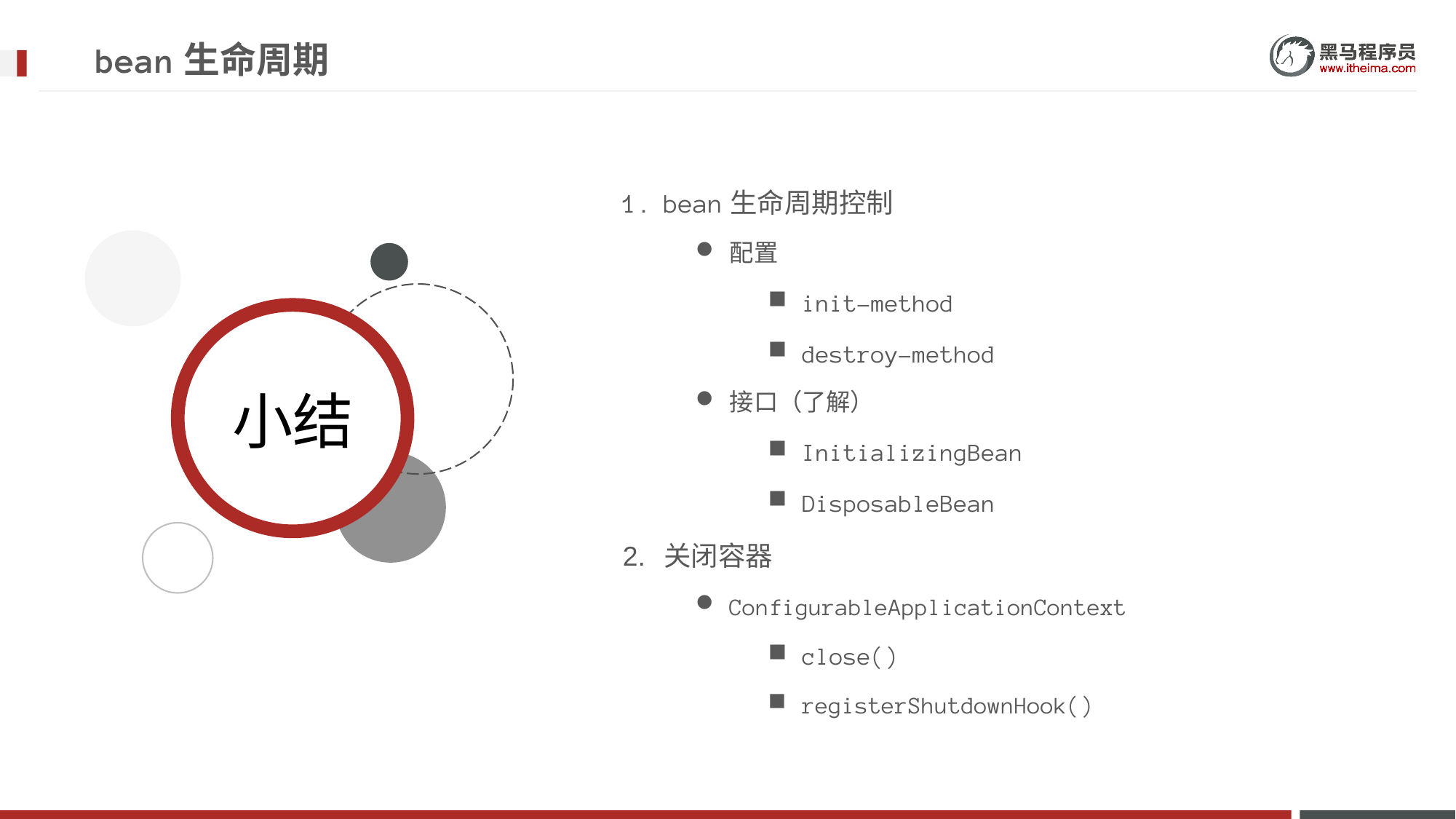

# bean生命周期
bean生命周期控制
配置
init-method
destroy-method
接口（了解）
InitializingBean
DisposableBean
关闭容器
ConfigurableApplicationContext
close()
registerShutdownHook()